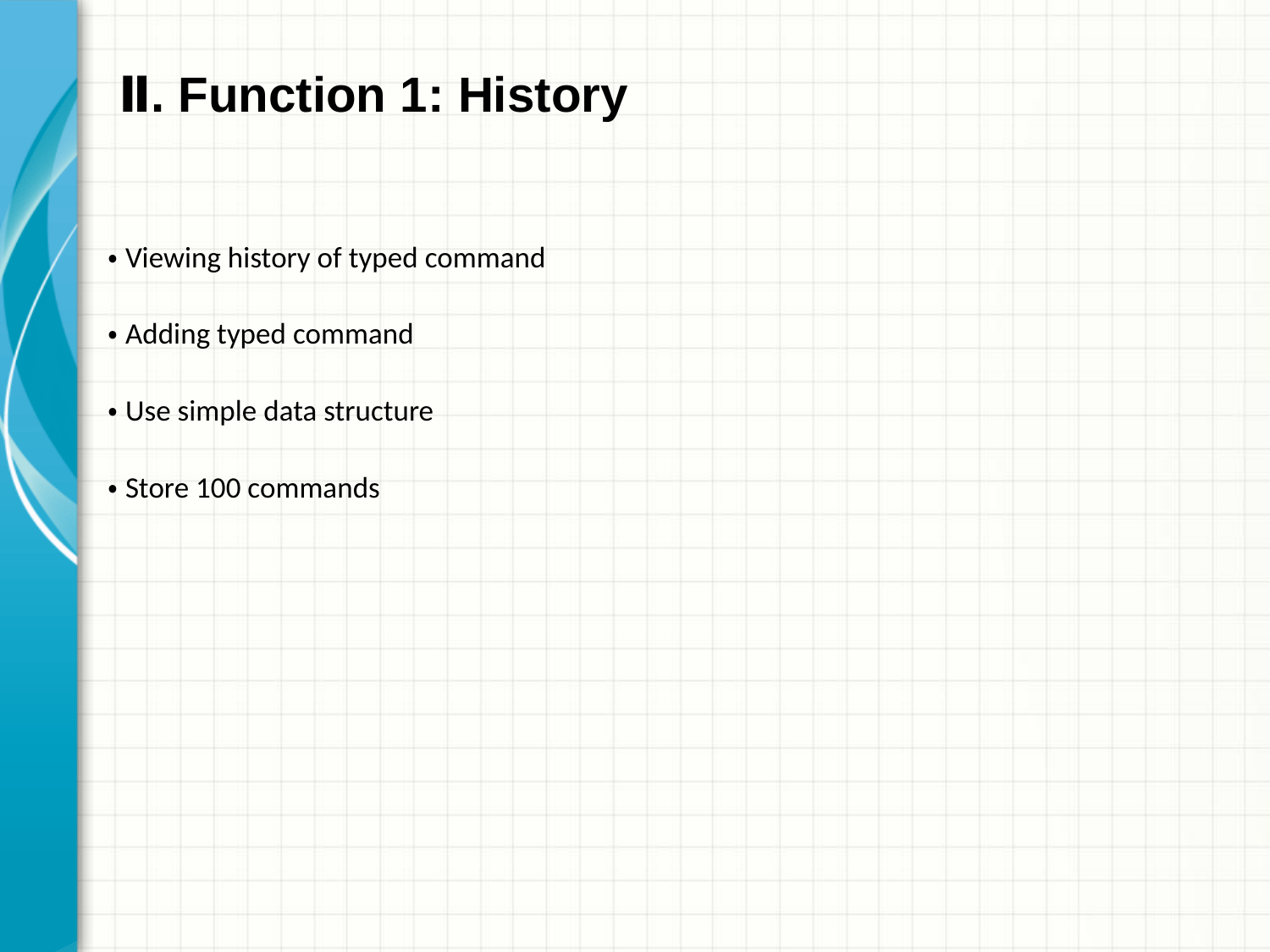

# Ⅱ. Function 1: History
・ Viewing history of typed command
・ Adding typed command
・ Use simple data structure
・ Store 100 commands